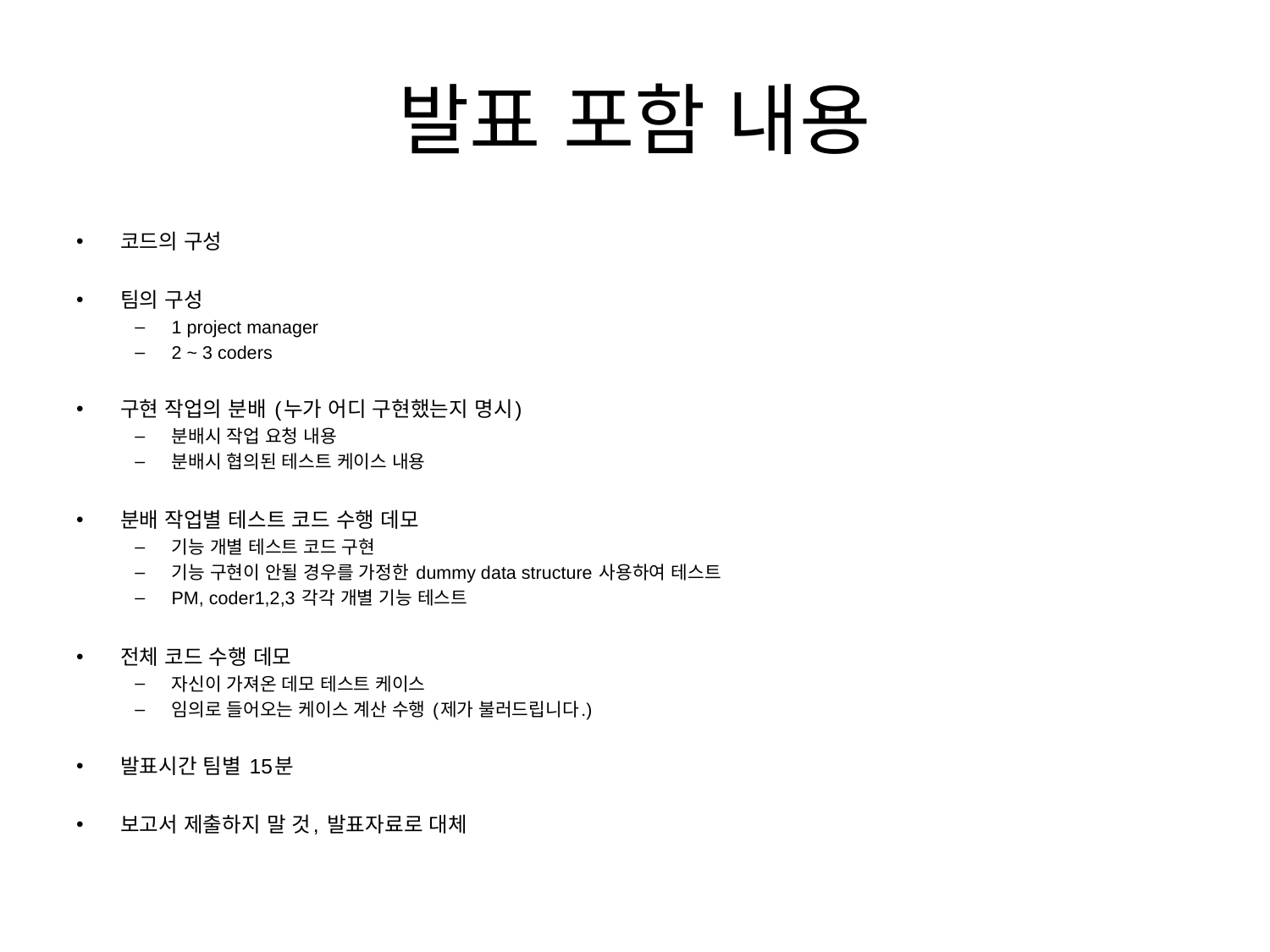

# 발표 포함 내용
코드의 구성

팀의 구성
1 project manager
2 ~ 3 coders

구현 작업의 분배 (누가 어디 구현했는지 명시)
분배시 작업 요청 내용
분배시 협의된 테스트 케이스 내용

분배 작업별 테스트 코드 수행 데모
기능 개별 테스트 코드 구현
기능 구현이 안될 경우를 가정한 dummy data structure 사용하여 테스트
PM, coder1,2,3 각각 개별 기능 테스트

전체 코드 수행 데모
자신이 가져온 데모 테스트 케이스
임의로 들어오는 케이스 계산 수행 (제가 불러드립니다.)

발표시간 팀별 15분

보고서 제출하지 말 것, 발표자료로 대체